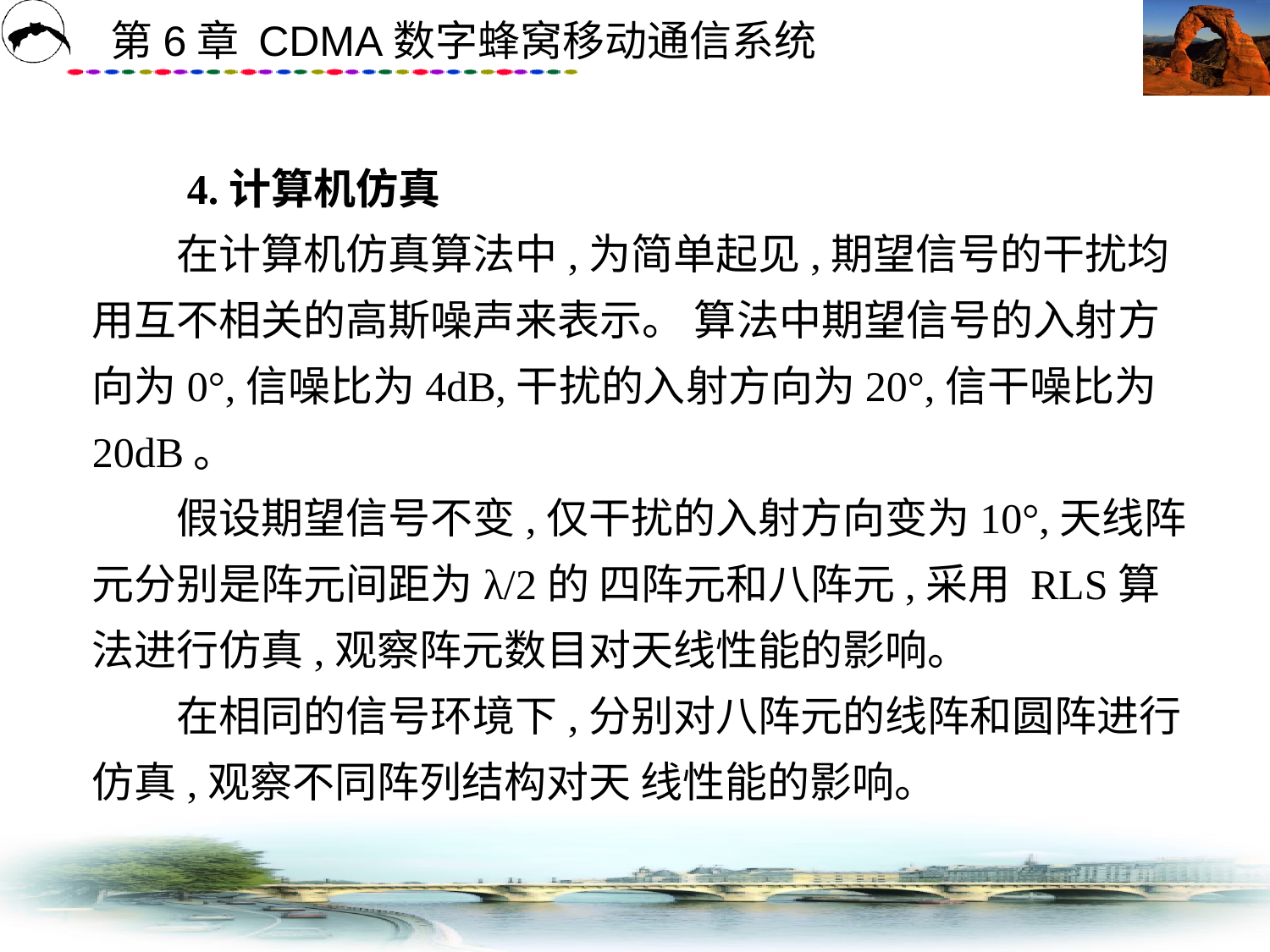

# 4.计算机仿真 　　在计算机仿真算法中,为简单起见,期望信号的干扰均用互不相关的高斯噪声来表示。 算法中期望信号的入射方向为0°,信噪比为4dB,干扰的入射方向为20°,信干噪比为20dB。 　　假设期望信号不变,仅干扰的入射方向变为10°,天线阵元分别是阵元间距为λ/2的 四阵元和八阵元,采用 RLS算法进行仿真,观察阵元数目对天线性能的影响。 　　在相同的信号环境下,分别对八阵元的线阵和圆阵进行仿真,观察不同阵列结构对天 线性能的影响。